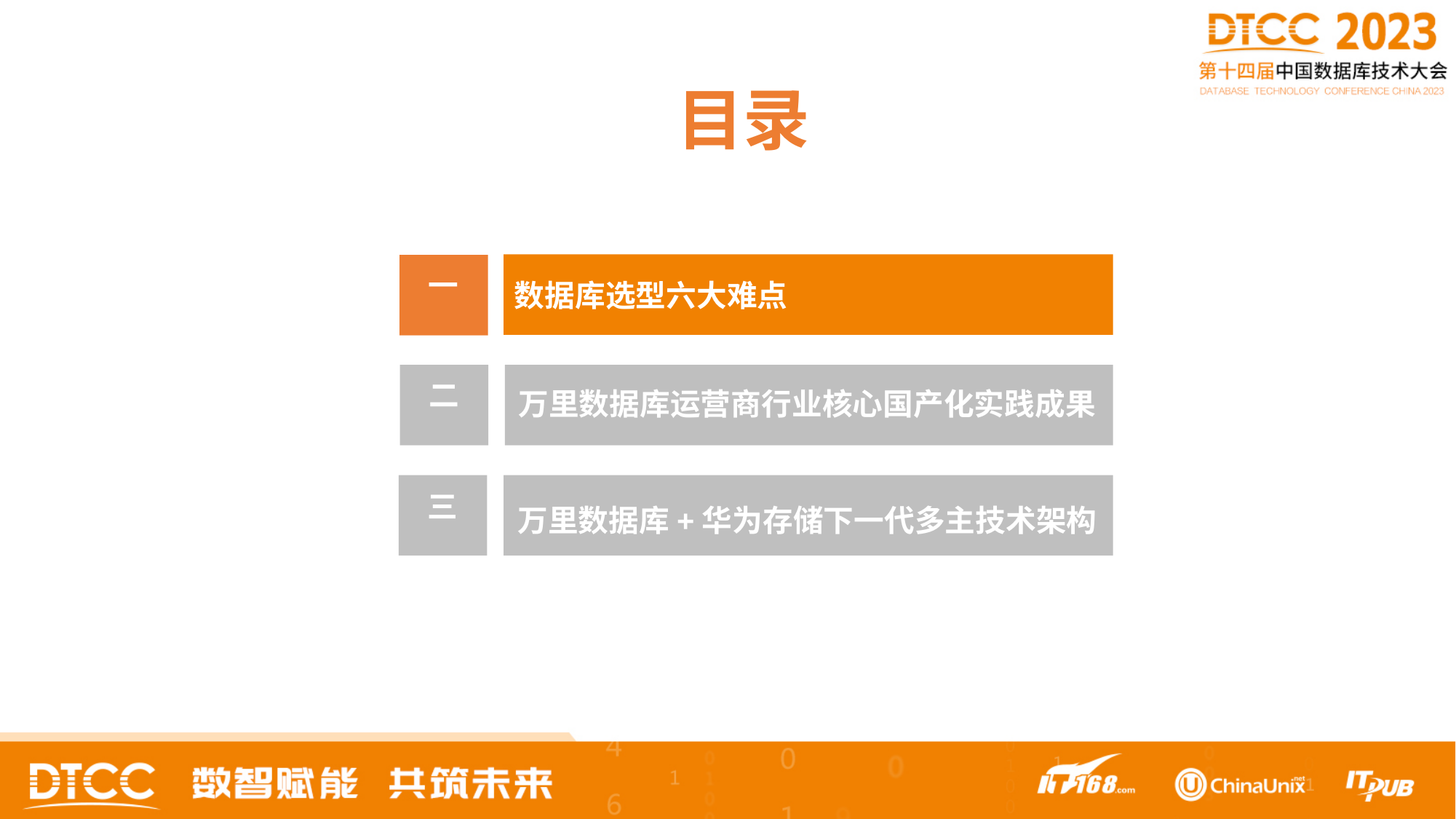

# 目录
数据库选型六大难点

一

二

万里数据库运营商行业核心国产化实践成果
 万里数据库+华为存储下一代多主技术架构

三